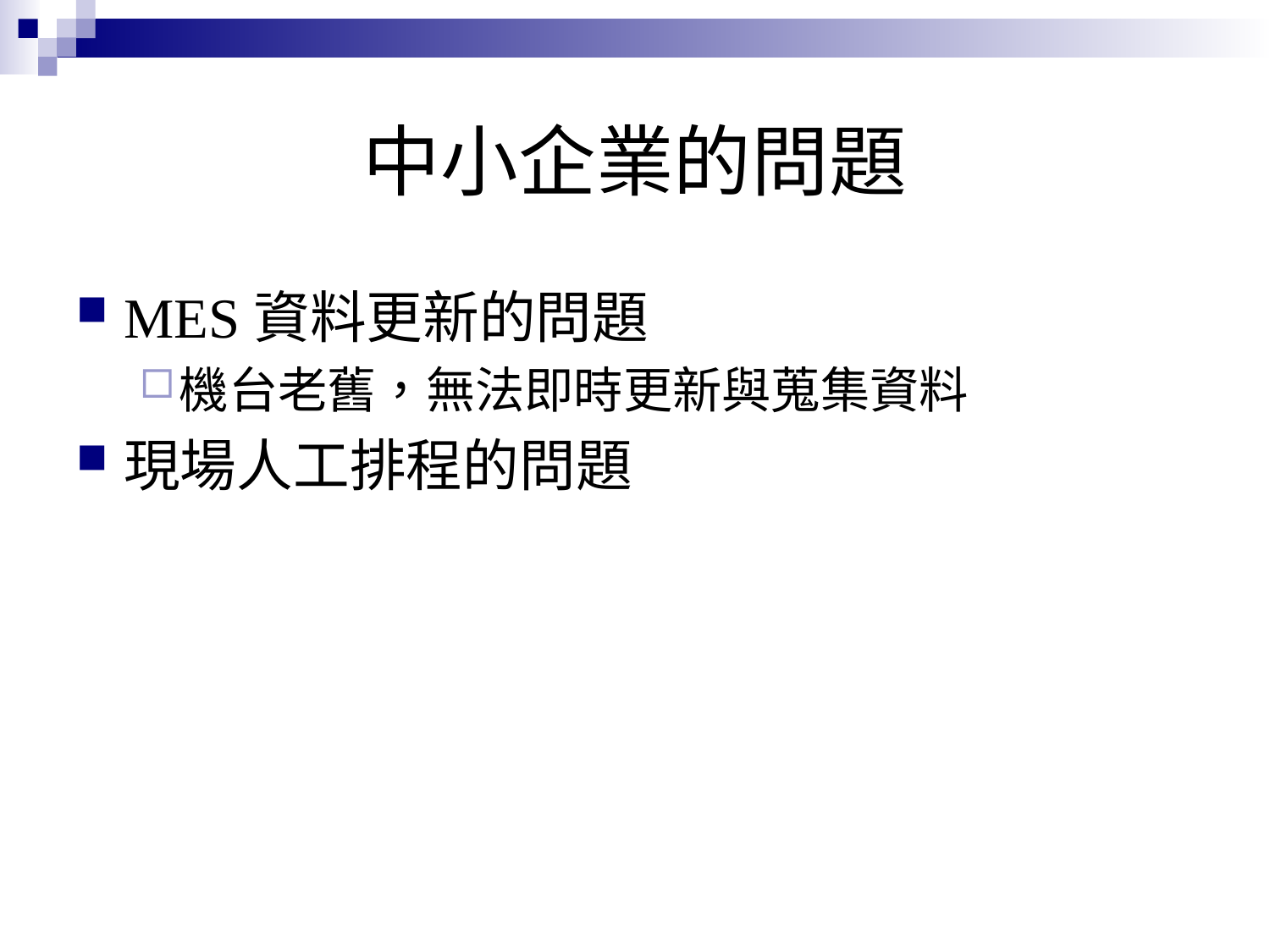

# 中小企業的問題
MES資料更新的問題
機台老舊，無法即時更新與蒐集資料
現場人工排程的問題